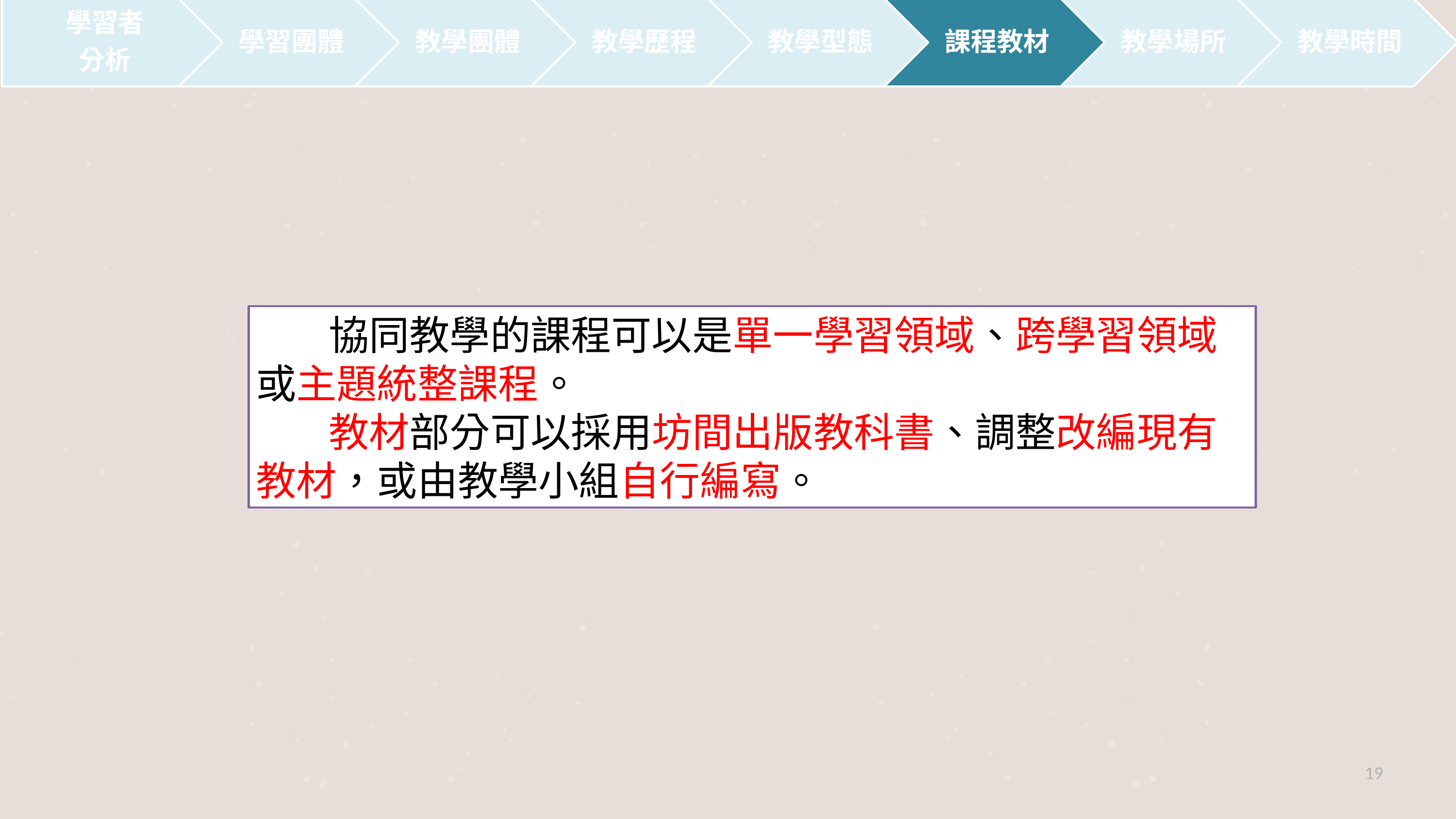

學習者
分析
學習團體
教學團體
教學歷程
教學型態
課程教材
教學場所
教學時間
	協同教學的課程可以是單一學習領域、跨學習領域或主題統整課程。
	教材部分可以採用坊間出版教科書、調整改編現有教材，或由教學小組自行編寫。
19